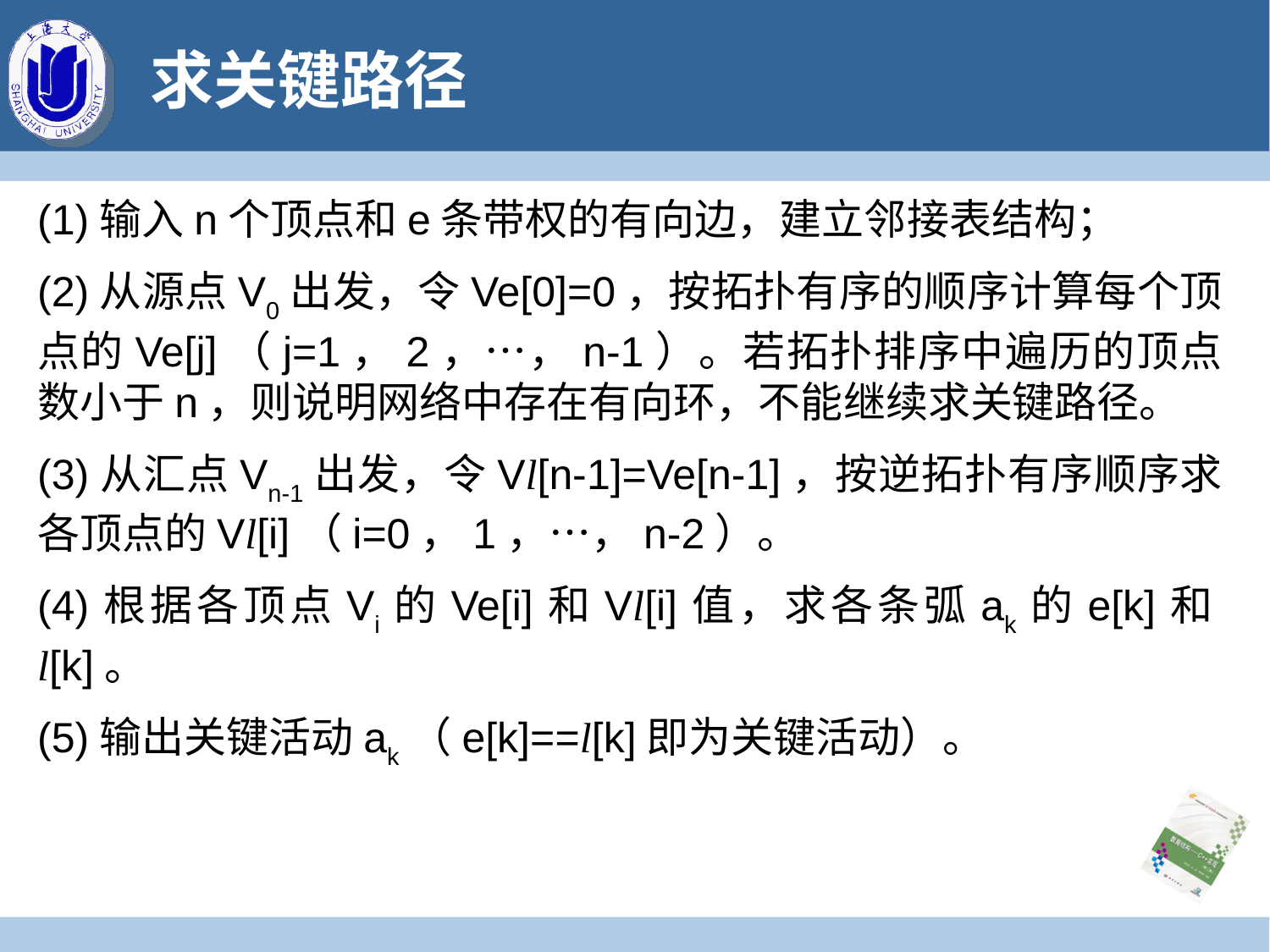

# 求关键路径
(1)输入n个顶点和e条带权的有向边，建立邻接表结构；
(2)从源点V0出发，令Ve[0]=0，按拓扑有序的顺序计算每个顶点的Ve[j]（j=1，2，…，n-1）。若拓扑排序中遍历的顶点数小于n，则说明网络中存在有向环，不能继续求关键路径。
(3)从汇点Vn-1出发，令Vl[n-1]=Ve[n-1]，按逆拓扑有序顺序求各顶点的Vl[i]（i=0，1，…，n-2）。
(4)根据各顶点Vi的Ve[i]和Vl[i]值，求各条弧ak的e[k]和l[k]。
(5)输出关键活动ak（e[k]==l[k]即为关键活动）。